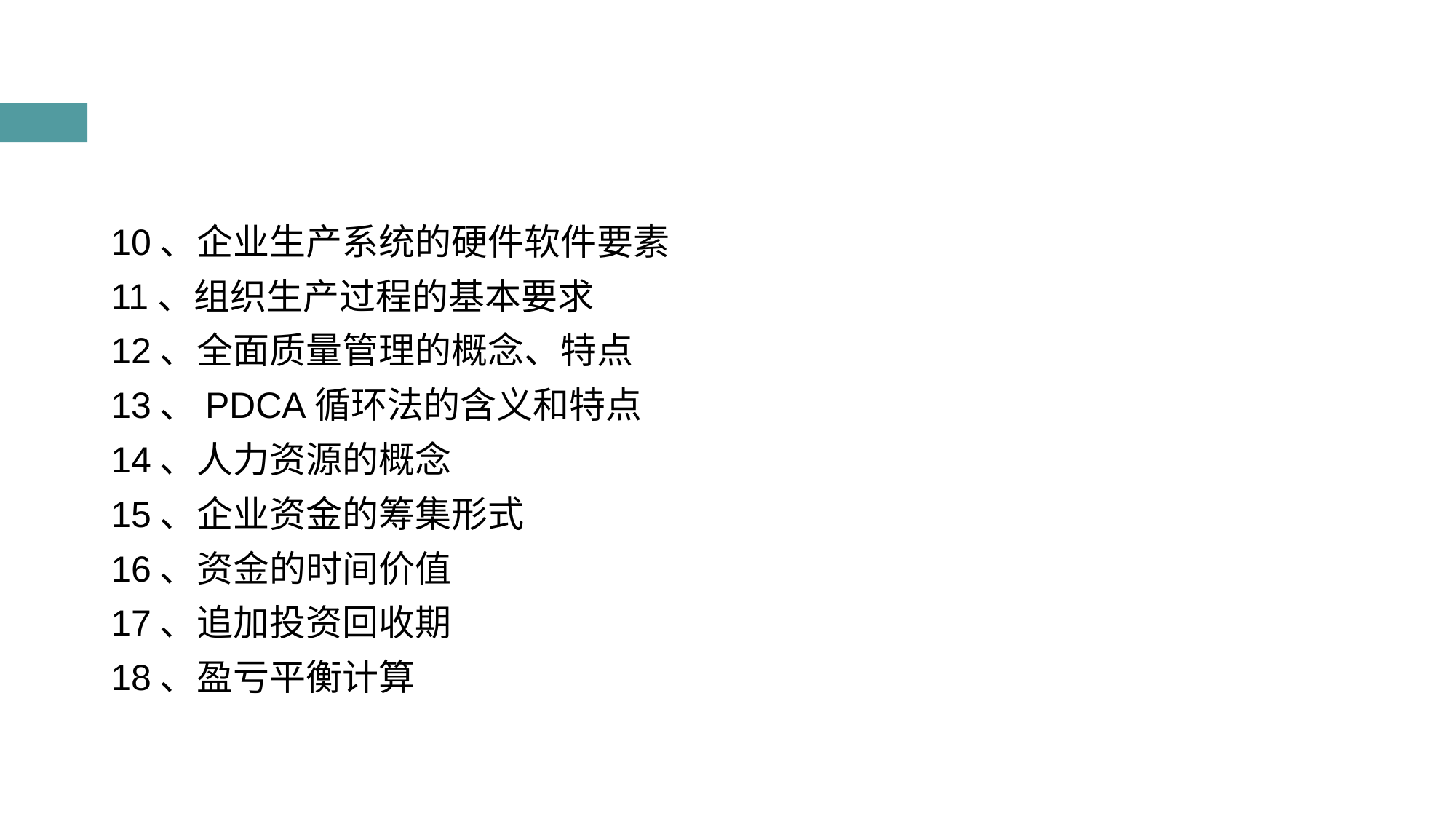

#
10、企业生产系统的硬件软件要素
11、组织生产过程的基本要求
12、全面质量管理的概念、特点
13、PDCA循环法的含义和特点
14、人力资源的概念
15、企业资金的筹集形式
16、资金的时间价值
17、追加投资回收期
18、盈亏平衡计算